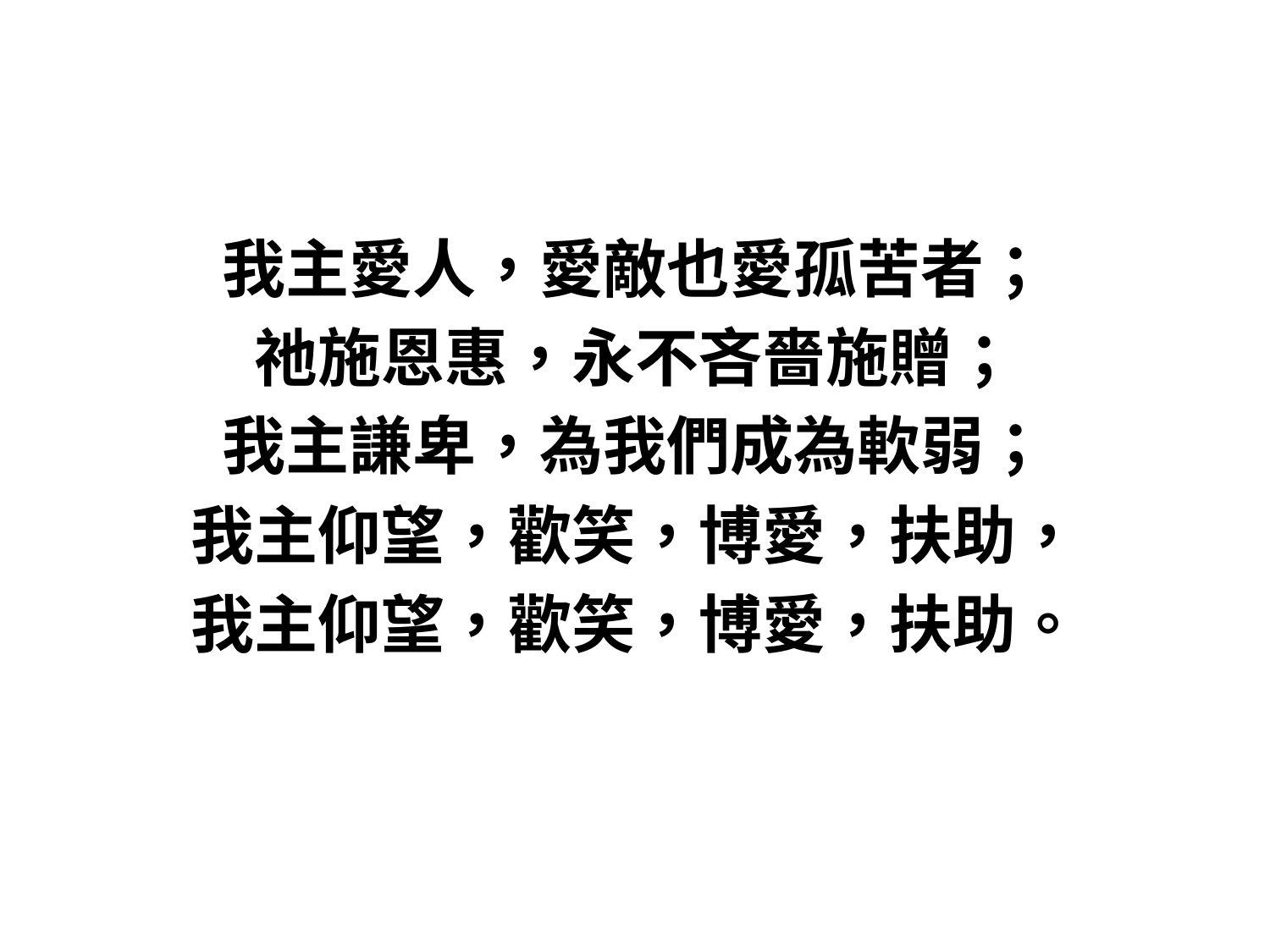

#
我主愛人，愛敵也愛孤苦者；
祂施恩惠，永不吝嗇施贈；
我主謙卑，為我們成為軟弱；
我主仰望，歡笑，博愛，扶助，
我主仰望，歡笑，博愛，扶助。